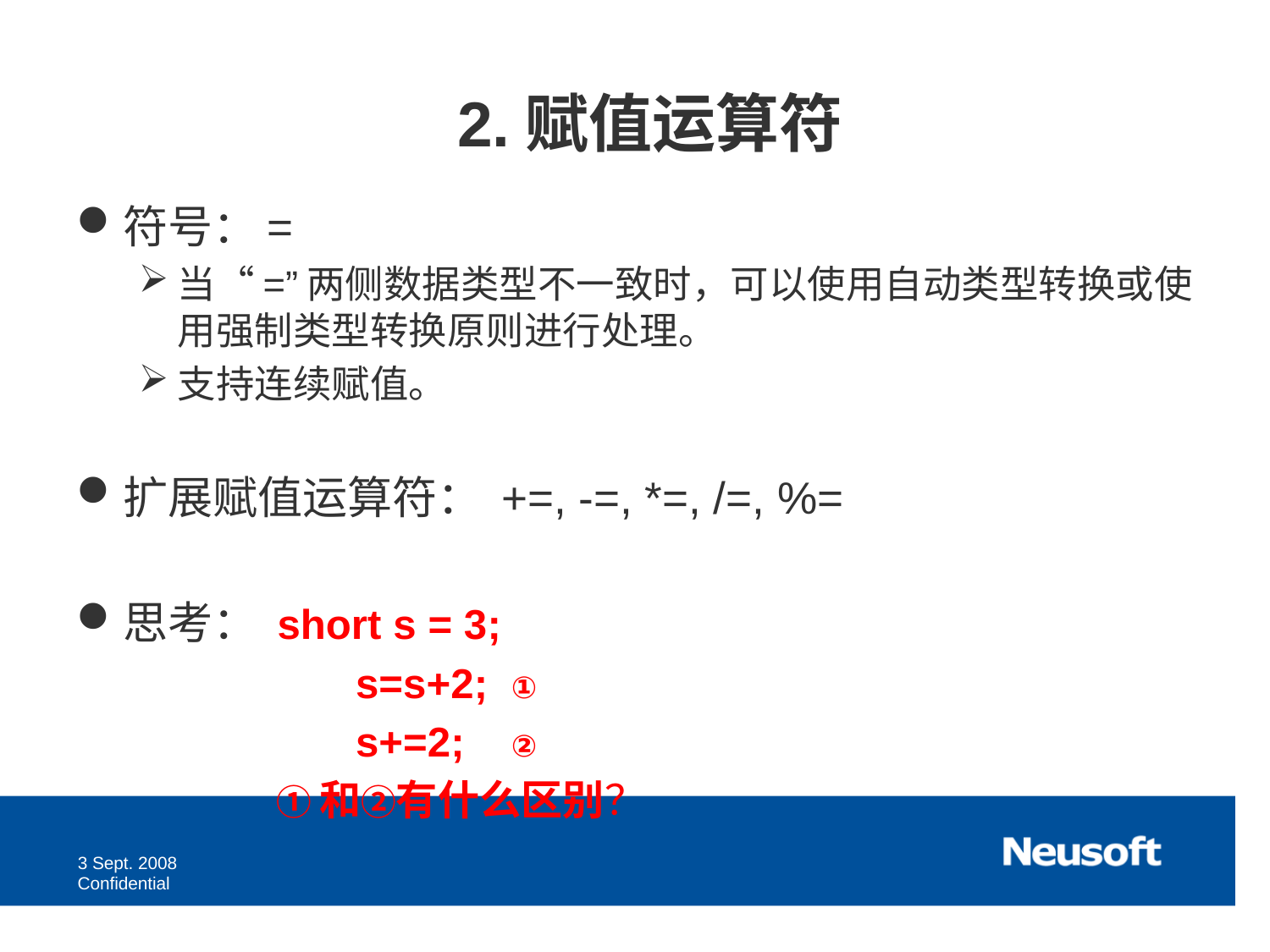

2.赋值运算符
符号：=
当“=”两侧数据类型不一致时，可以使用自动类型转换或使用强制类型转换原则进行处理。
支持连续赋值。

扩展赋值运算符： +=, -=, *=, /=, %=

思考： short s = 3;
                        s=s+2;  ①
                        s+=2;    ②
                     ①和②有什么区别？